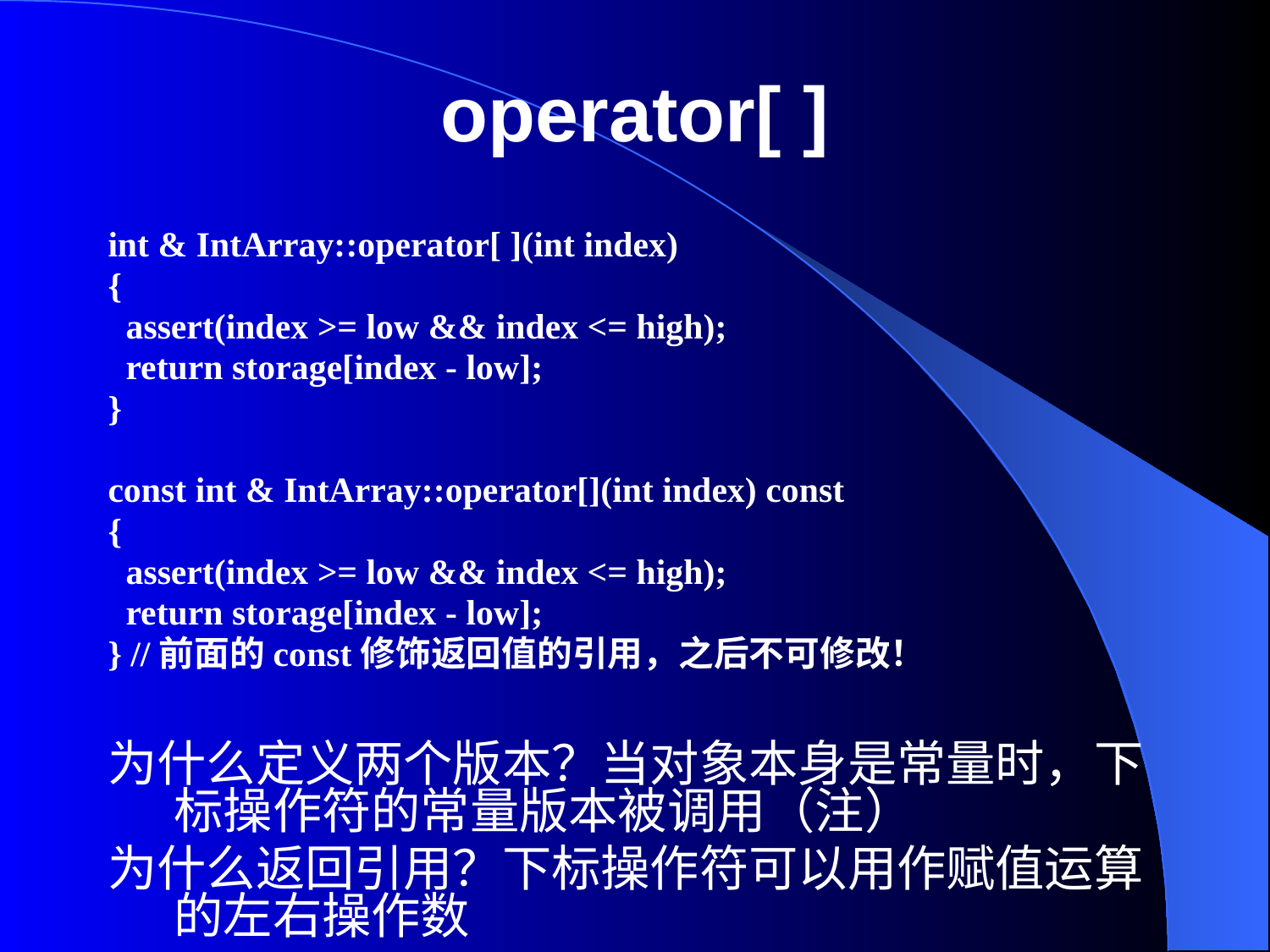

# operator[ ]
int & IntArray::operator[ ](int index)
{
  assert(index >= low && index <= high);
  return storage[index - low];
}

const int & IntArray::operator[](int index) const
{
  assert(index >= low && index <= high);
  return storage[index - low];
} //前面的const修饰返回值的引用，之后不可修改！
为什么定义两个版本？当对象本身是常量时，下标操作符的常量版本被调用（注）
为什么返回引用？下标操作符可以用作赋值运算的左右操作数